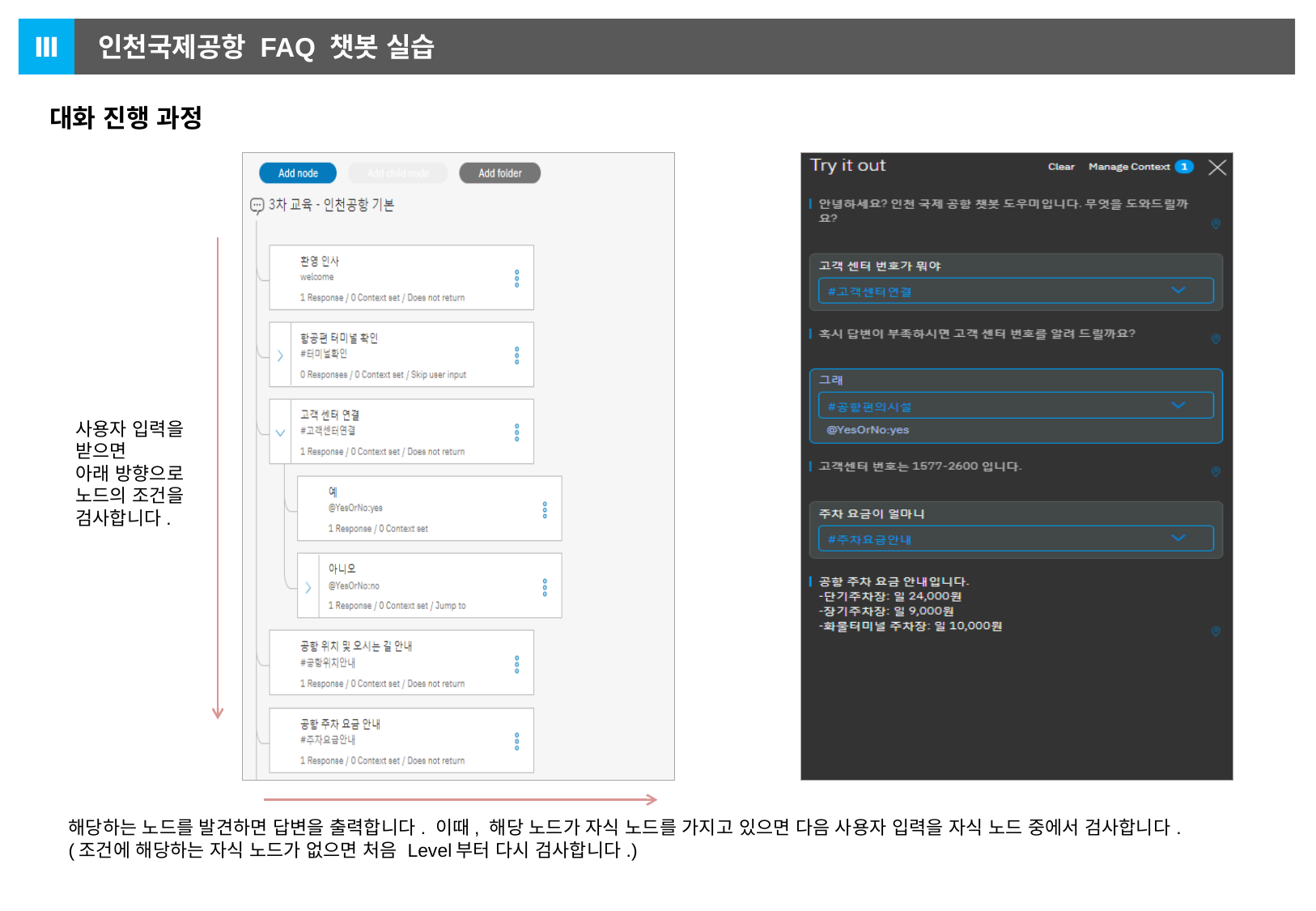

Ⅲ
인천국제공항 FAQ 챗봇 실습
대화 진행 과정

사용자 입력을 받으면
아래 방향으로 노드의 조건을 검사합니다.
해당하는 노드를 발견하면 답변을 출력합니다. 이때, 해당 노드가 자식 노드를 가지고 있으면 다음 사용자 입력을 자식 노드 중에서 검사합니다.
(조건에 해당하는 자식 노드가 없으면 처음 Level부터 다시 검사합니다.)